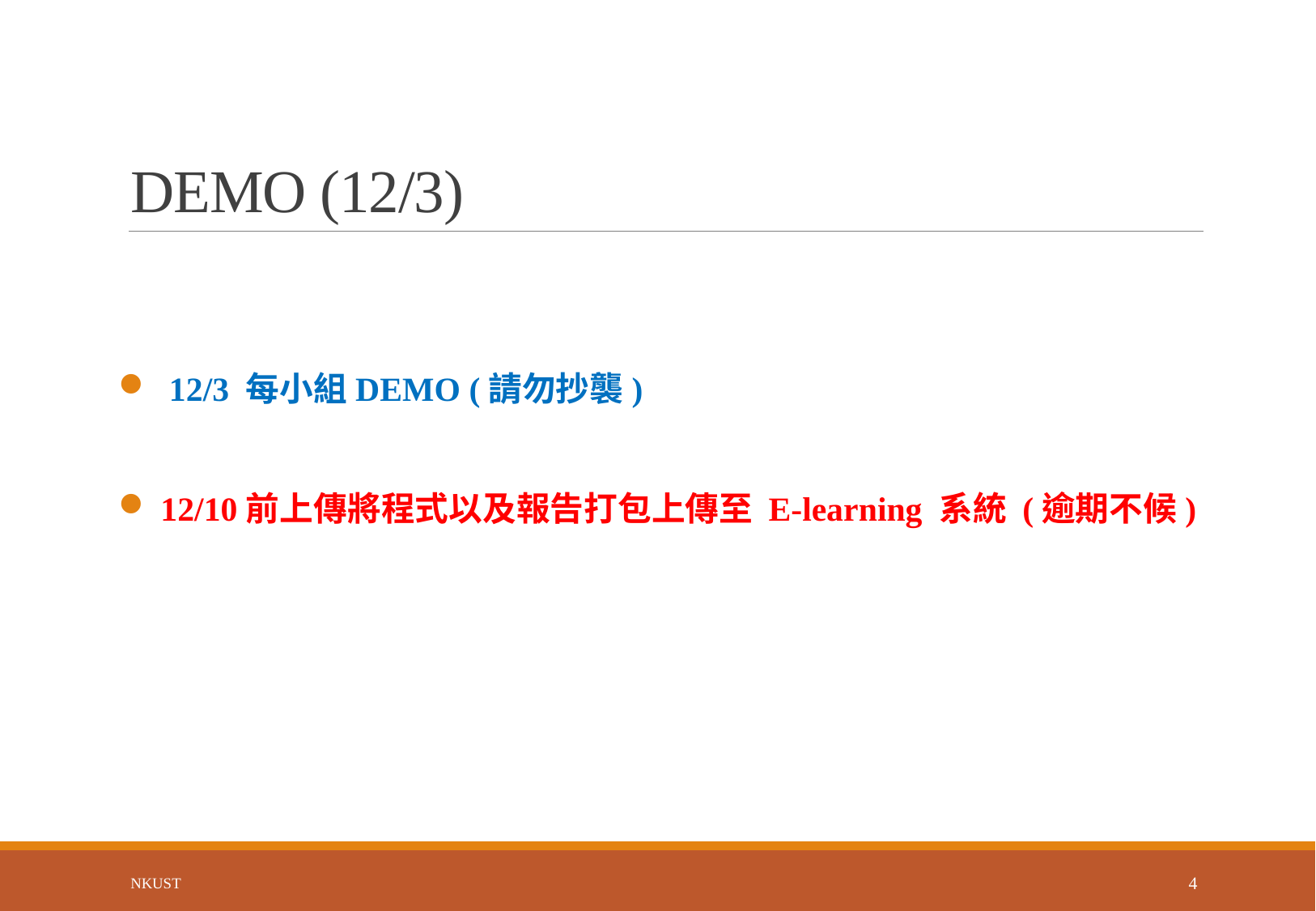

# DEMO (12/3)

  12/3 每小組DEMO (請勿抄襲)

 12/10前上傳將程式以及報告打包上傳至 E-learning 系統 (逾期不候)

NKUST
4